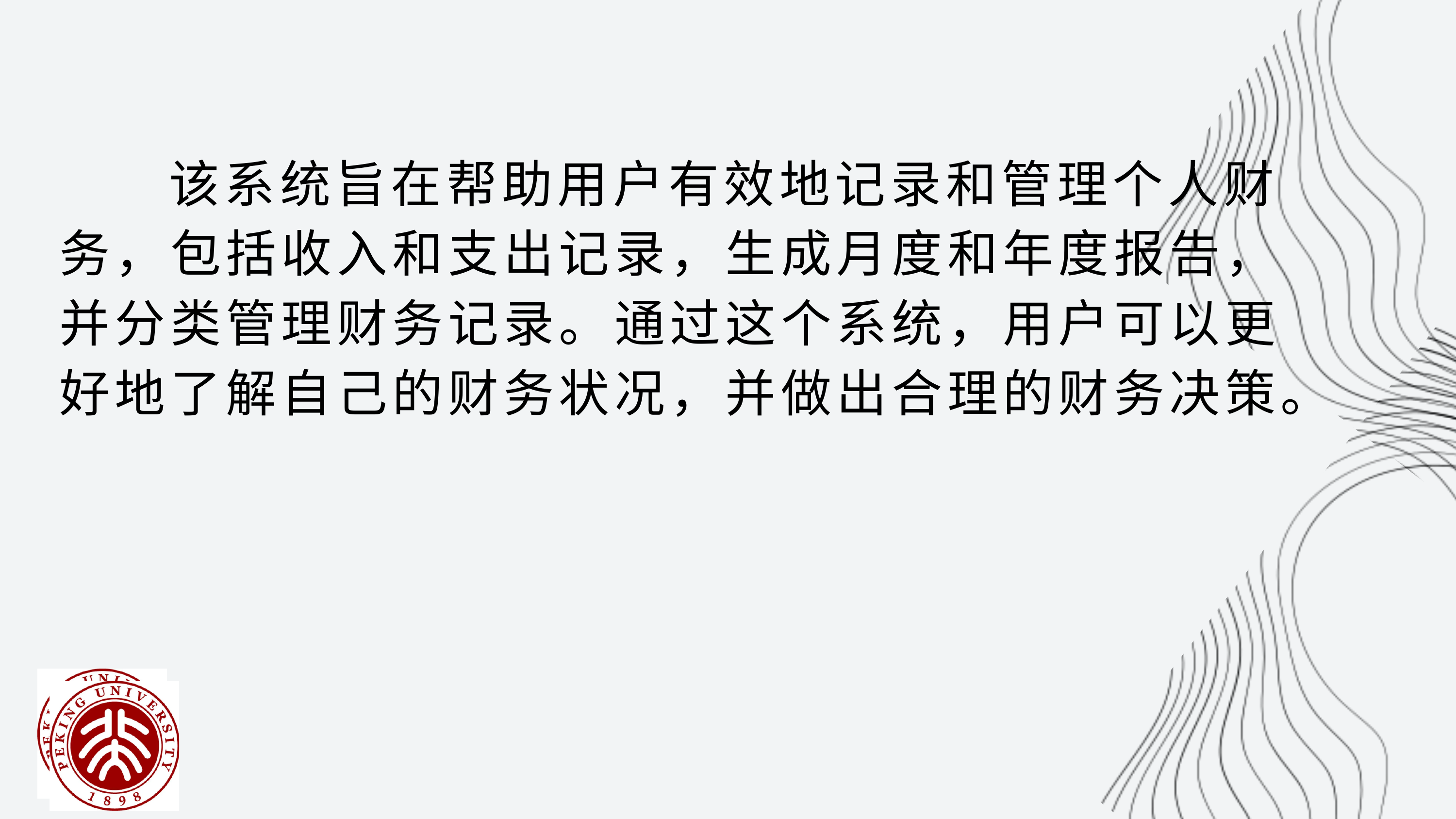

该系统旨在帮助用户有效地记录和管理个人财务，包括收入和支出记录，生成月度和年度报告，并分类管理财务记录。通过这个系统，用户可以更好地了解自己的财务状况，并做出合理的财务决策。